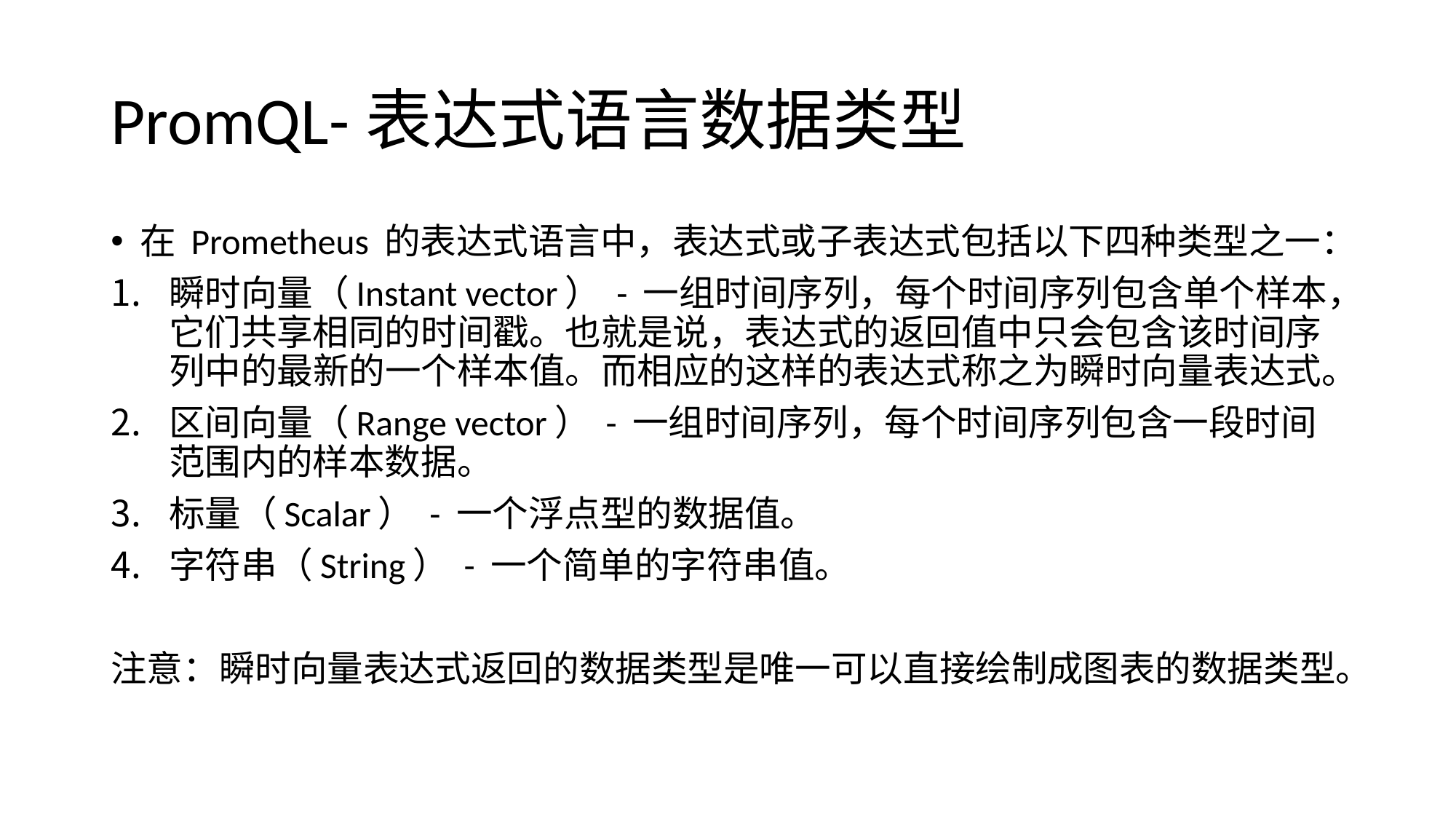

# PromQL-表达式语言数据类型
在 Prometheus 的表达式语言中，表达式或子表达式包括以下四种类型之一：
瞬时向量（Instant vector） - 一组时间序列，每个时间序列包含单个样本，它们共享相同的时间戳。也就是说，表达式的返回值中只会包含该时间序列中的最新的一个样本值。而相应的这样的表达式称之为瞬时向量表达式。
区间向量（Range vector） - 一组时间序列，每个时间序列包含一段时间范围内的样本数据。
标量（Scalar） - 一个浮点型的数据值。
字符串（String） - 一个简单的字符串值。

注意：瞬时向量表达式返回的数据类型是唯一可以直接绘制成图表的数据类型。